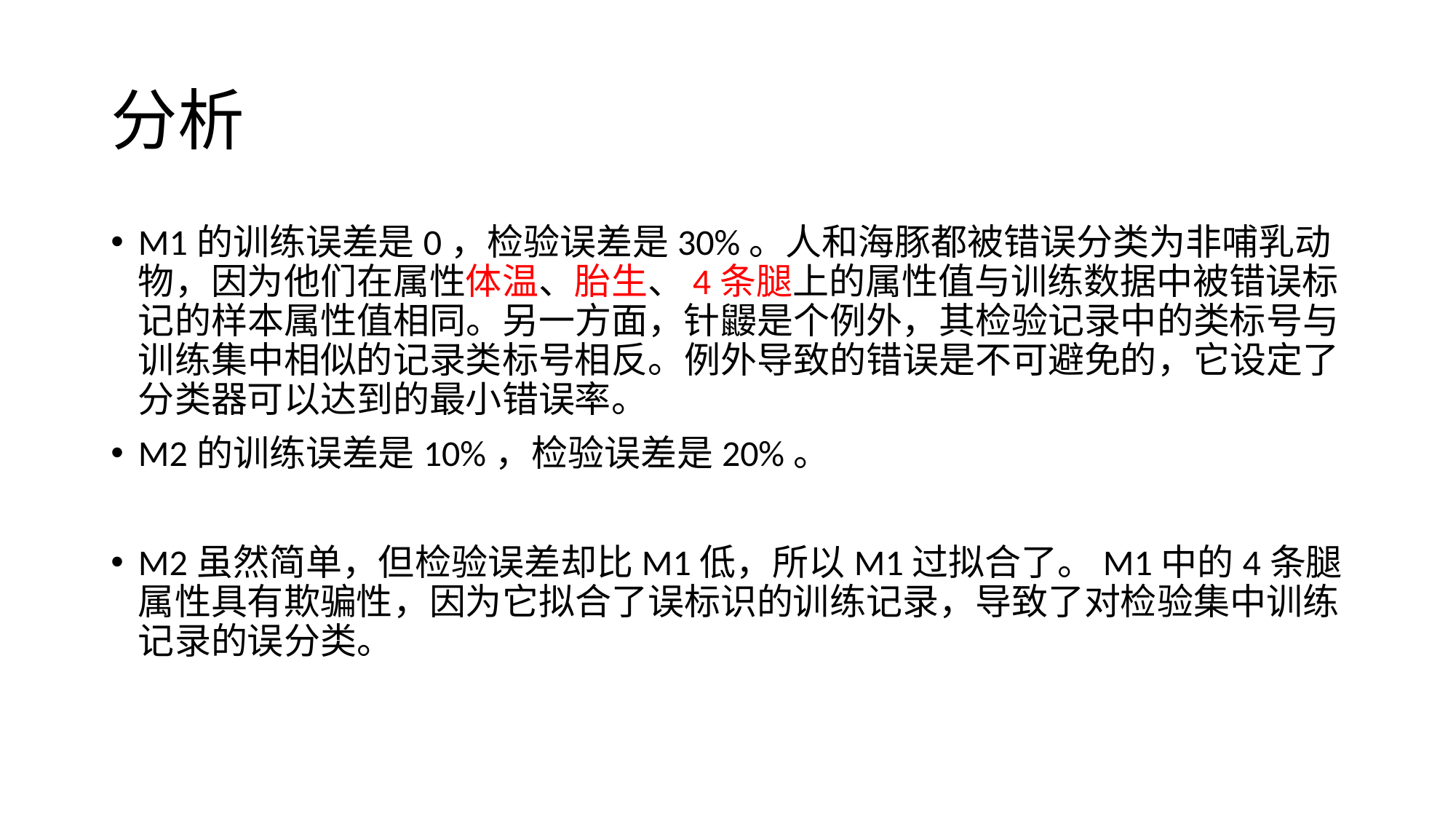

# 分析
M1的训练误差是0，检验误差是30%。人和海豚都被错误分类为非哺乳动物，因为他们在属性体温、胎生、4条腿上的属性值与训练数据中被错误标记的样本属性值相同。另一方面，针鼹是个例外，其检验记录中的类标号与训练集中相似的记录类标号相反。例外导致的错误是不可避免的，它设定了分类器可以达到的最小错误率。
M2的训练误差是10%，检验误差是20%。

M2虽然简单，但检验误差却比M1低，所以M1过拟合了。M1中的4条腿属性具有欺骗性，因为它拟合了误标识的训练记录，导致了对检验集中训练记录的误分类。